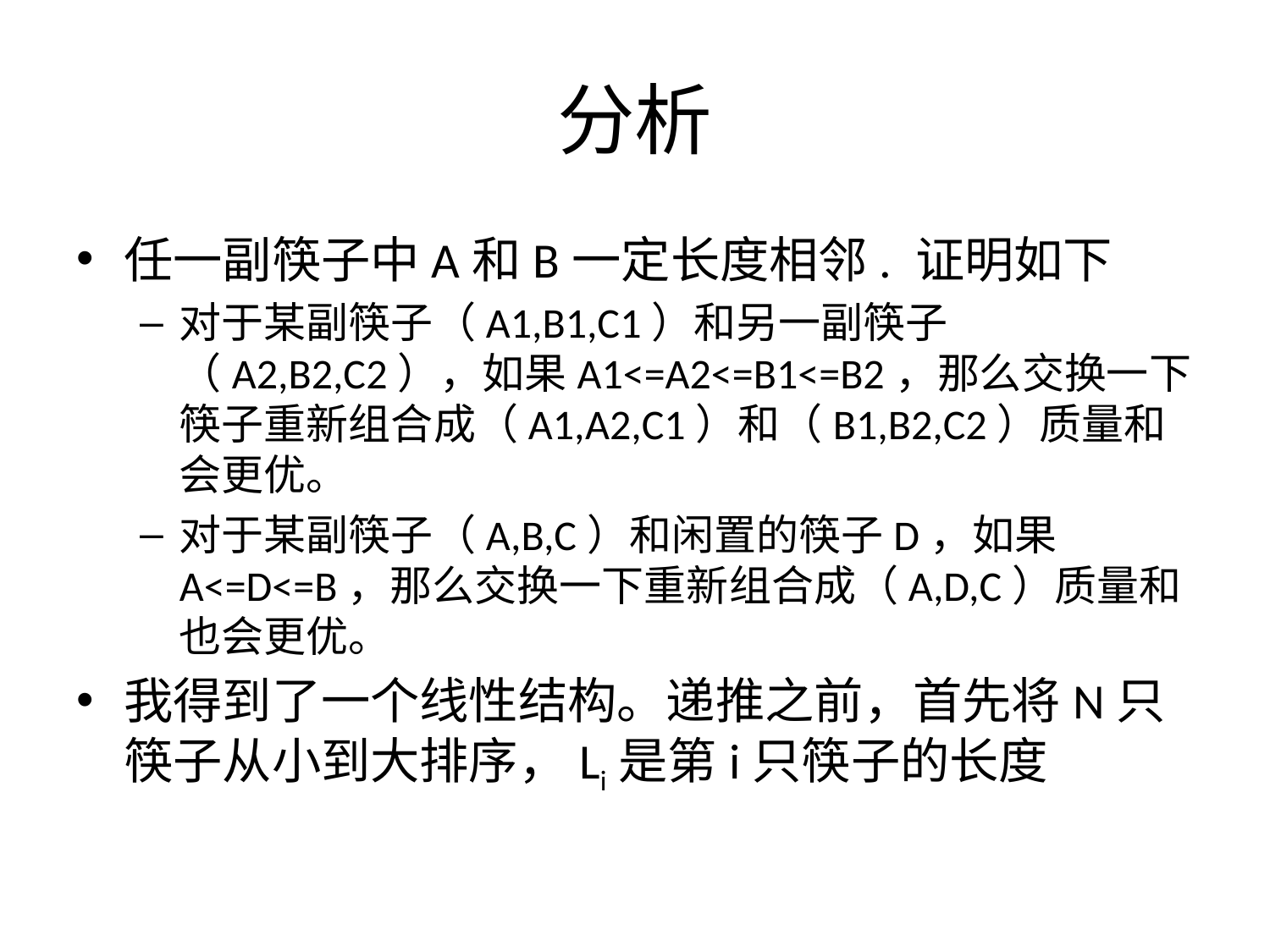

# 分析
任一副筷子中A和B一定长度相邻. 证明如下
对于某副筷子（A1,B1,C1）和另一副筷子（A2,B2,C2），如果A1<=A2<=B1<=B2，那么交换一下筷子重新组合成（A1,A2,C1）和（B1,B2,C2）质量和会更优。
对于某副筷子（A,B,C）和闲置的筷子D，如果A<=D<=B，那么交换一下重新组合成（A,D,C）质量和也会更优。
我得到了一个线性结构。递推之前，首先将N只筷子从小到大排序，Li是第i只筷子的长度